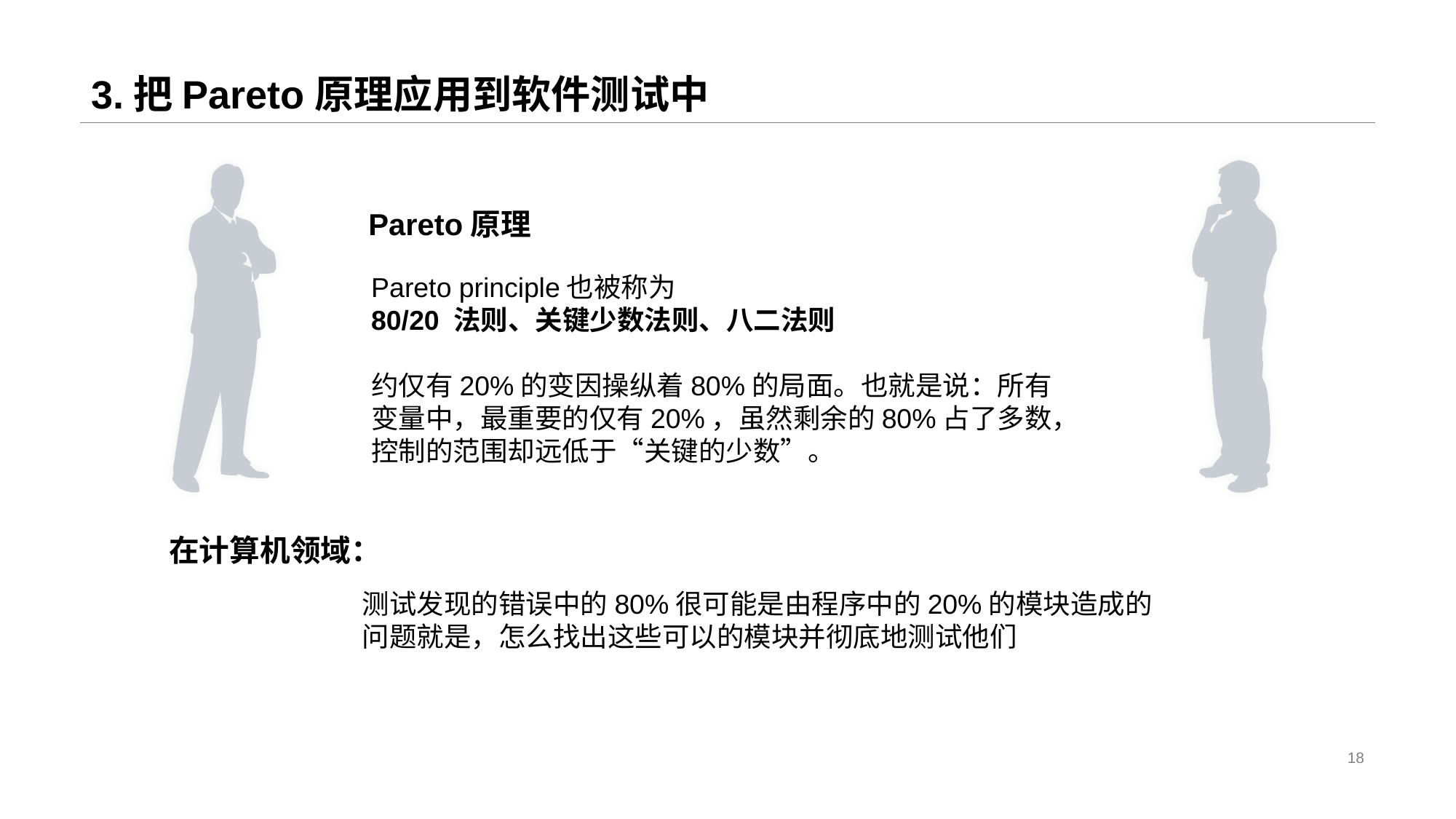

# 3.把Pareto原理应用到软件测试中

Pareto原理
Pareto principle也被称为
80/20 法则、关键少数法则、八二法则

约仅有20%的变因操纵着80%的局面。也就是说：所有变量中，最重要的仅有20%，虽然剩余的80%占了多数，控制的范围却远低于“关键的少数”。
在计算机领域：
测试发现的错误中的80%很可能是由程序中的20%的模块造成的
问题就是，怎么找出这些可以的模块并彻底地测试他们
18